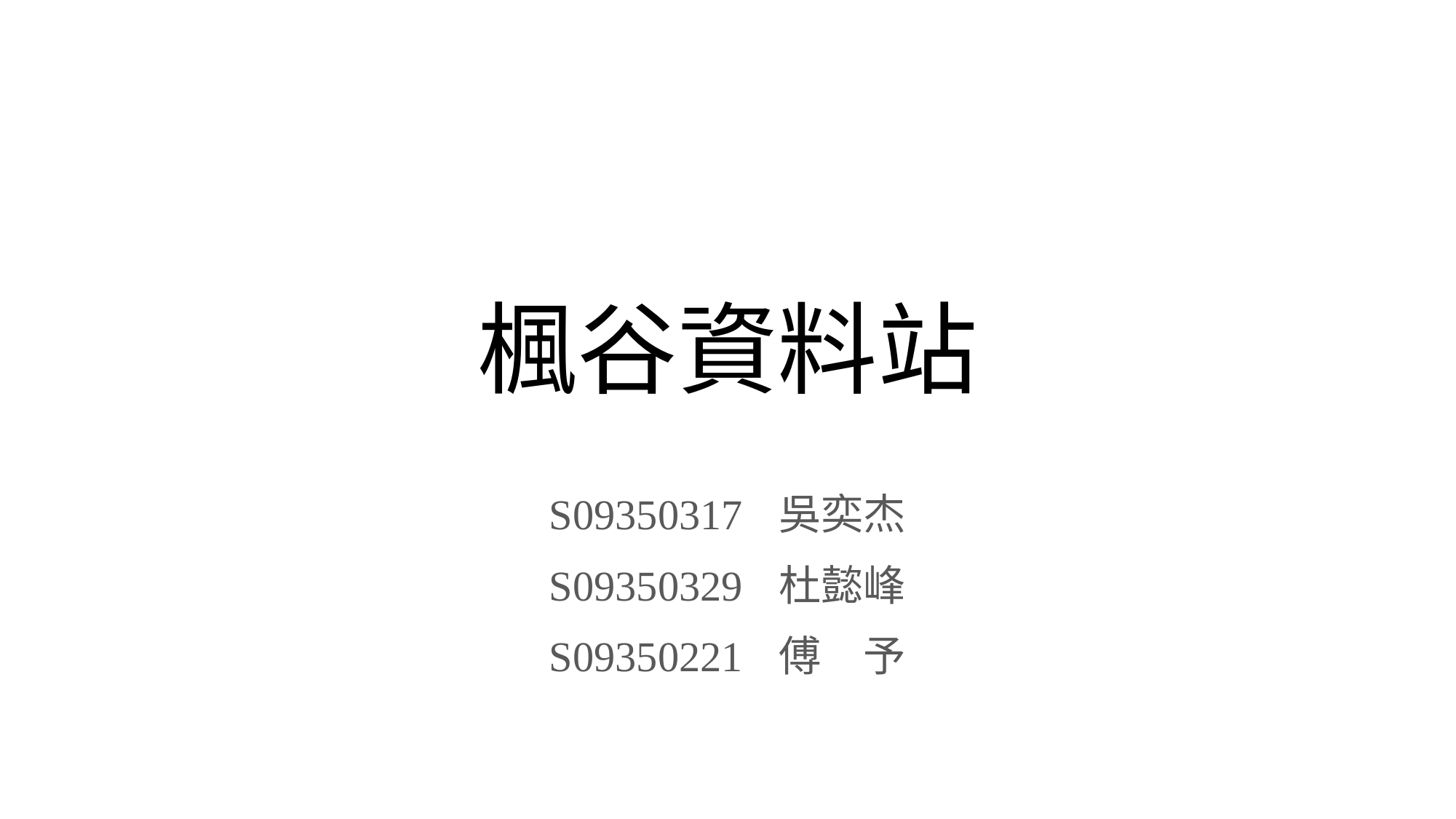

# 楓谷資料站
S09350317 吳奕杰
S09350329 杜懿峰
S09350221 傅　予